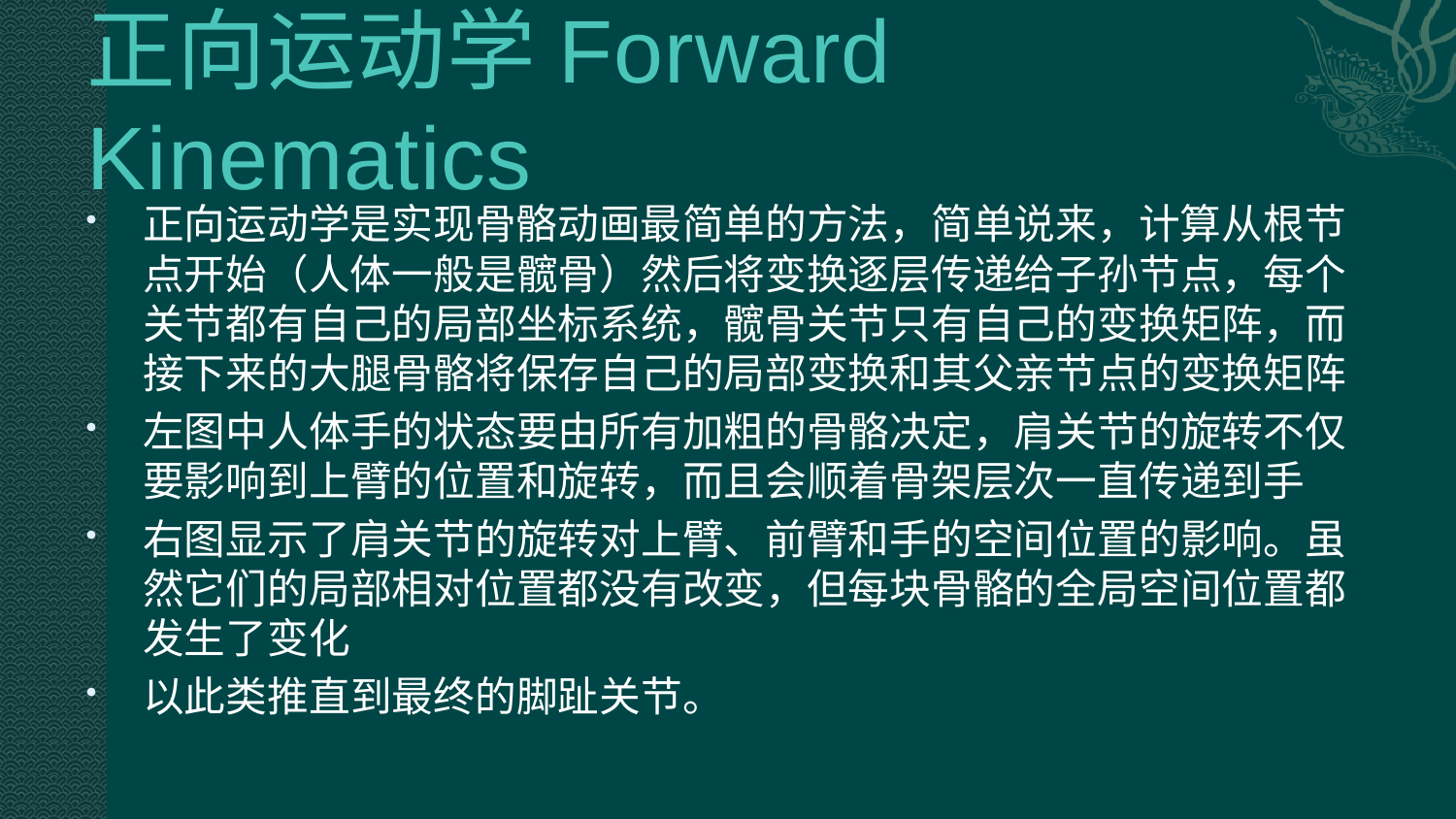

# 正向运动学Forward Kinematics
正向运动学是实现骨骼动画最简单的方法，简单说来，计算从根节点开始（人体一般是髋骨）然后将变换逐层传递给子孙节点，每个关节都有自己的局部坐标系统，髋骨关节只有自己的变换矩阵，而接下来的大腿骨骼将保存自己的局部变换和其父亲节点的变换矩阵
左图中人体手的状态要由所有加粗的骨骼决定，肩关节的旋转不仅要影响到上臂的位置和旋转，而且会顺着骨架层次一直传递到手
右图显示了肩关节的旋转对上臂、前臂和手的空间位置的影响。虽然它们的局部相对位置都没有改变，但每块骨骼的全局空间位置都发生了变化
以此类推直到最终的脚趾关节。